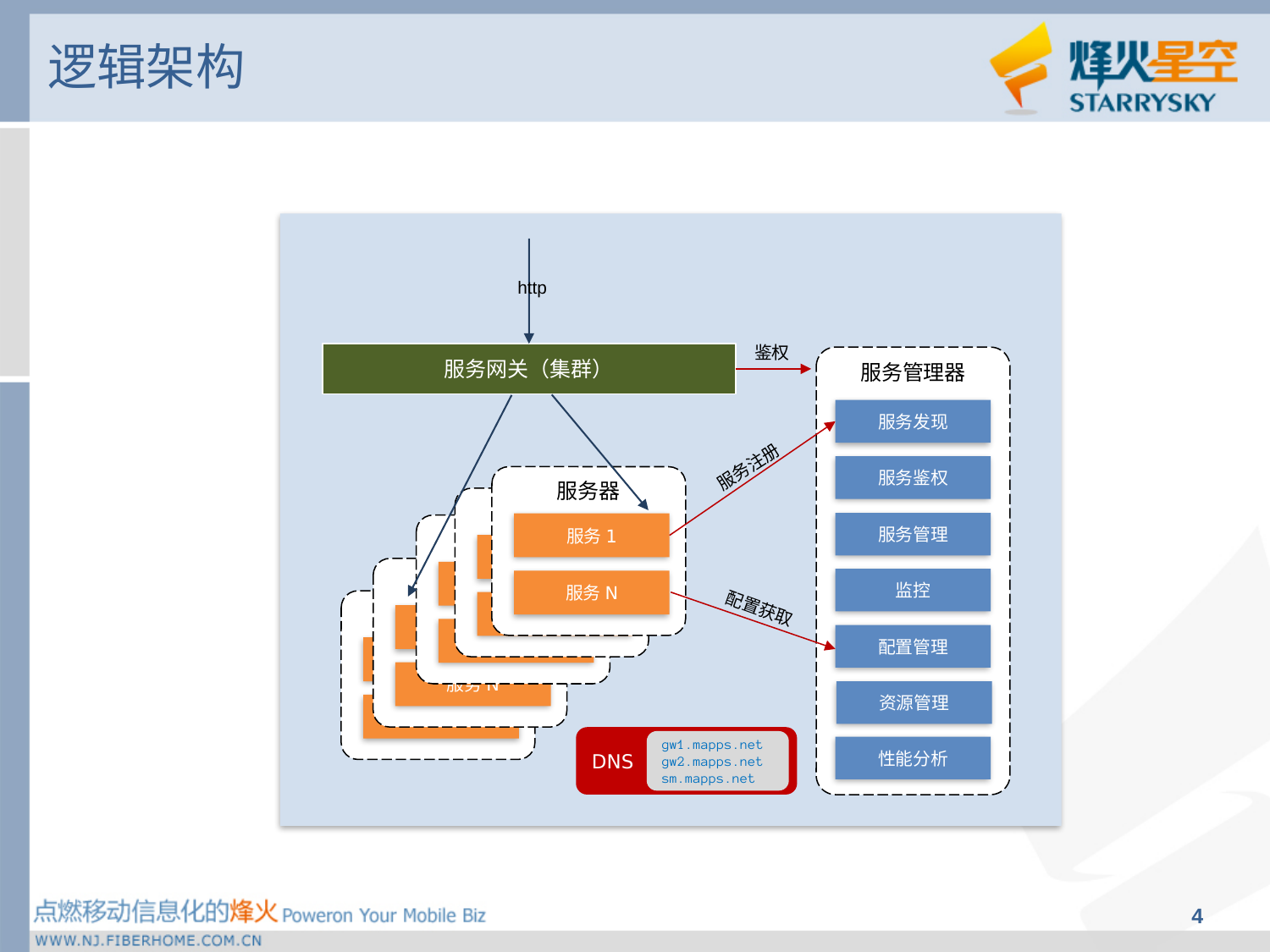

# 逻辑架构

http
鉴权
服务网关（集群）
服务管理器
服务发现
服务注册
服务鉴权
服务器
服务1
服务N
服务器
服务1
服务N
服务管理
服务器
服务1
服务N
服务器
服务1
服务N
监控
服务器
服务1
服务N
配置获取
配置管理
资源管理
DNS
gw1.mapps.net
gw2.mapps.net
sm.mapps.net
性能分析